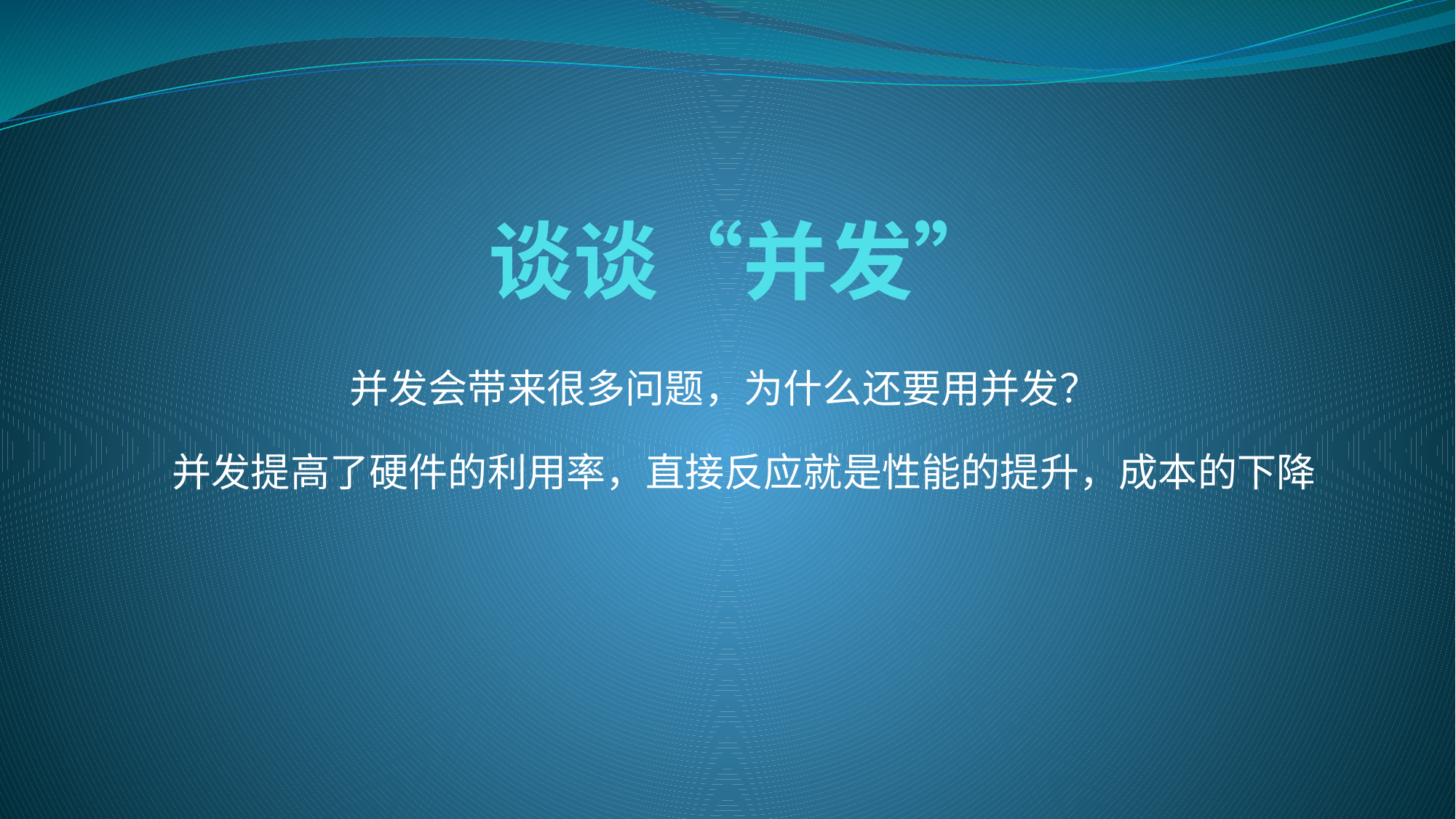

# 谈谈“并发”
并发会带来很多问题，为什么还要用并发？
并发提高了硬件的利用率，直接反应就是性能的提升，成本的下降